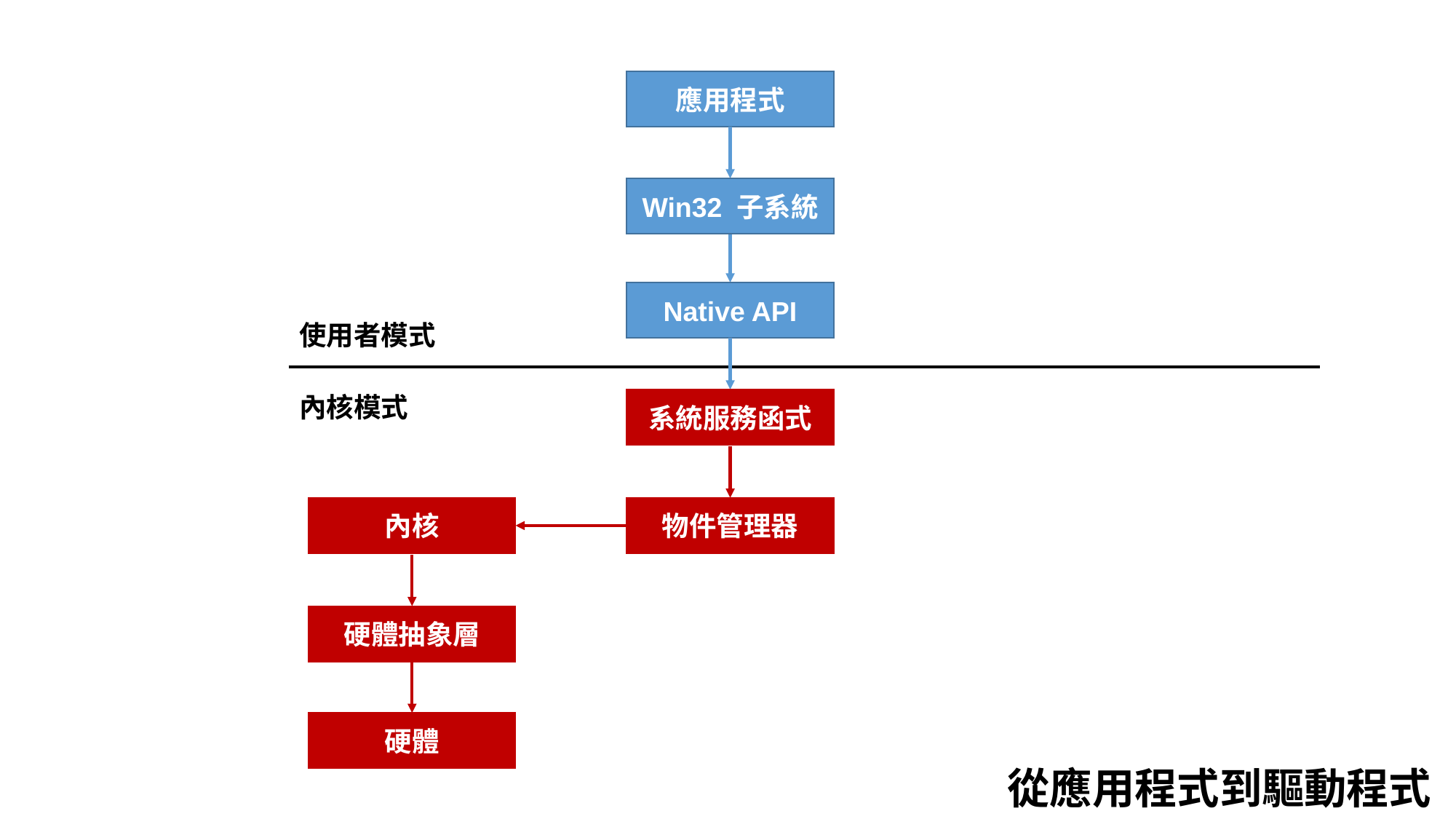

應用程式
Win32 子系統
Native API
使用者模式
內核模式
系統服務函式
內核
物件管理器
硬體抽象層
硬體
從應用程式到驅動程式